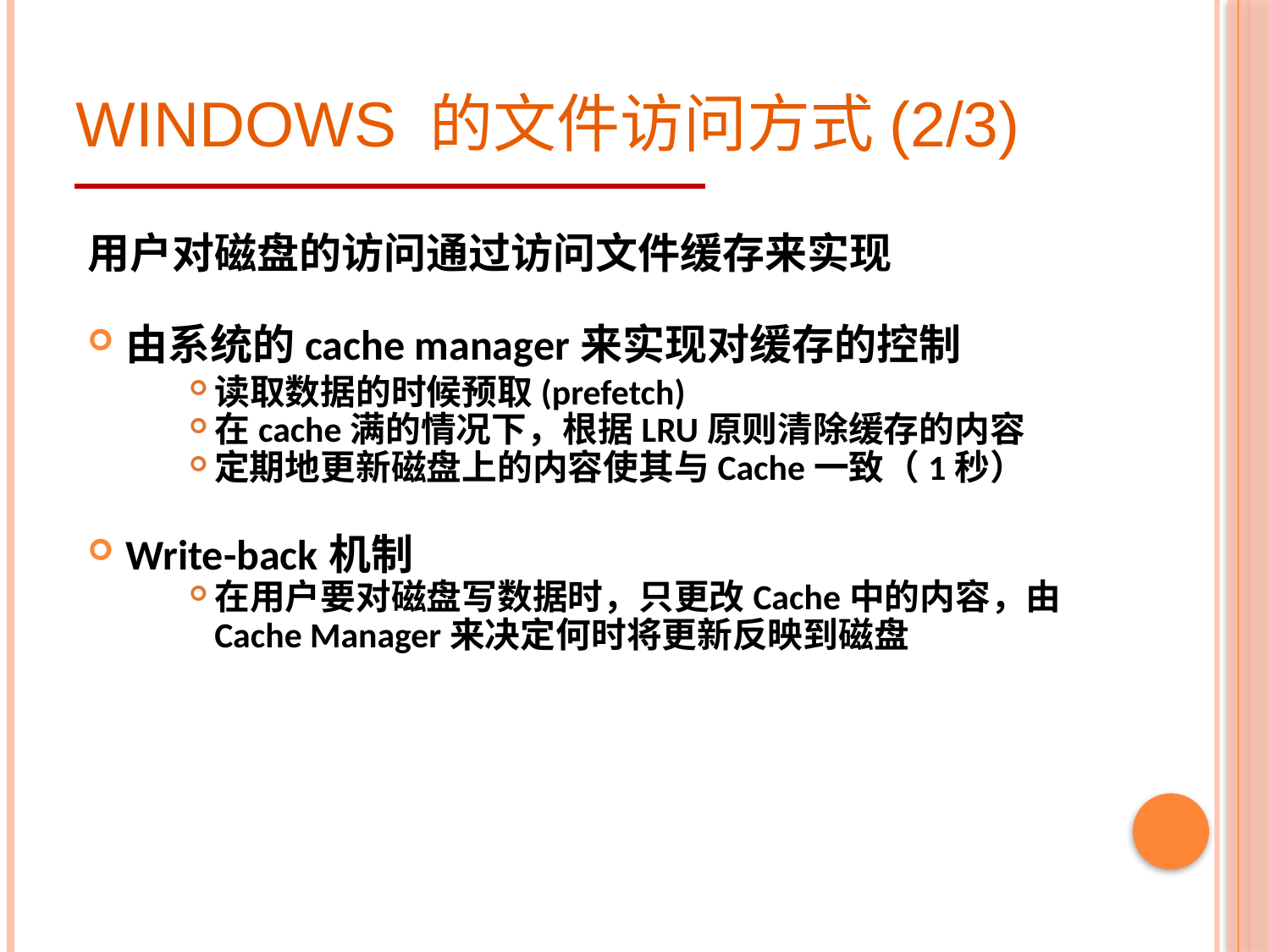

# Windows 的文件访问方式(2/3)
用户对磁盘的访问通过访问文件缓存来实现

由系统的cache manager来实现对缓存的控制
读取数据的时候预取(prefetch)
在cache满的情况下，根据LRU原则清除缓存的内容
定期地更新磁盘上的内容使其与Cache一致（1秒）

Write-back机制
在用户要对磁盘写数据时，只更改Cache中的内容，由Cache Manager来决定何时将更新反映到磁盘